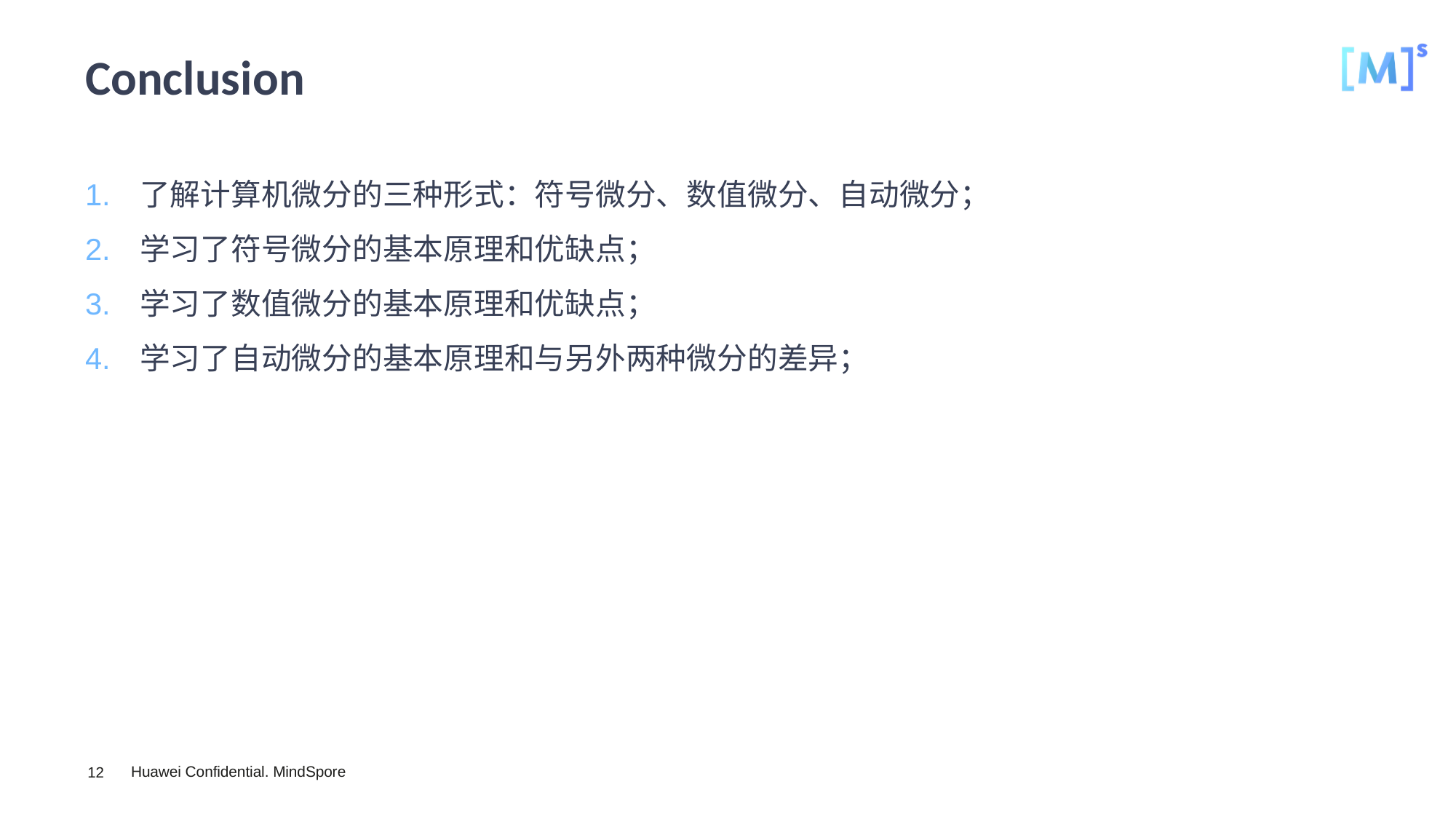

# Conclusion
了解计算机微分的三种形式：符号微分、数值微分、自动微分；
学习了符号微分的基本原理和优缺点；
学习了数值微分的基本原理和优缺点；
学习了自动微分的基本原理和与另外两种微分的差异；